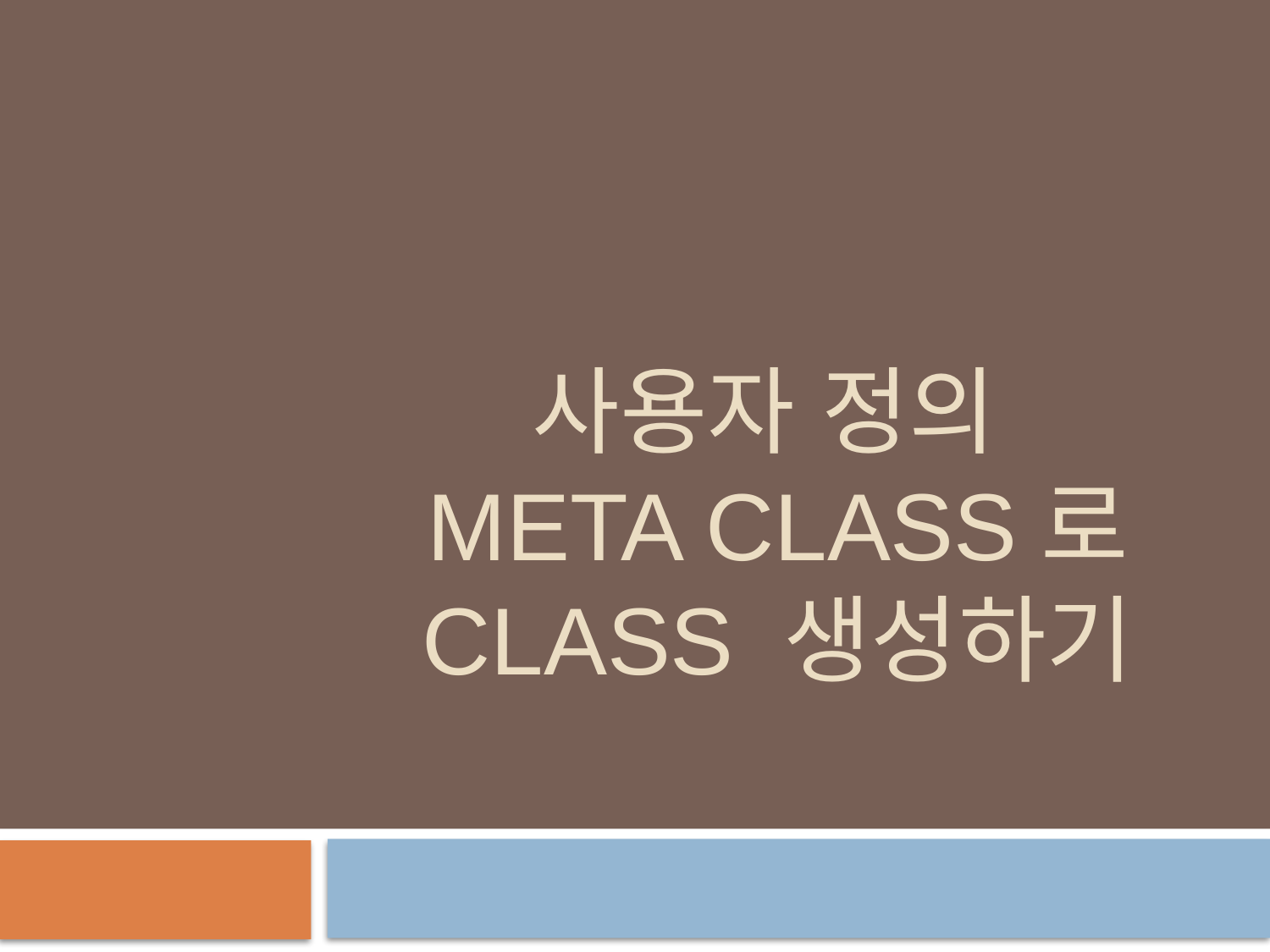

# 사용자 정의 Meta class로 Class 생성하기